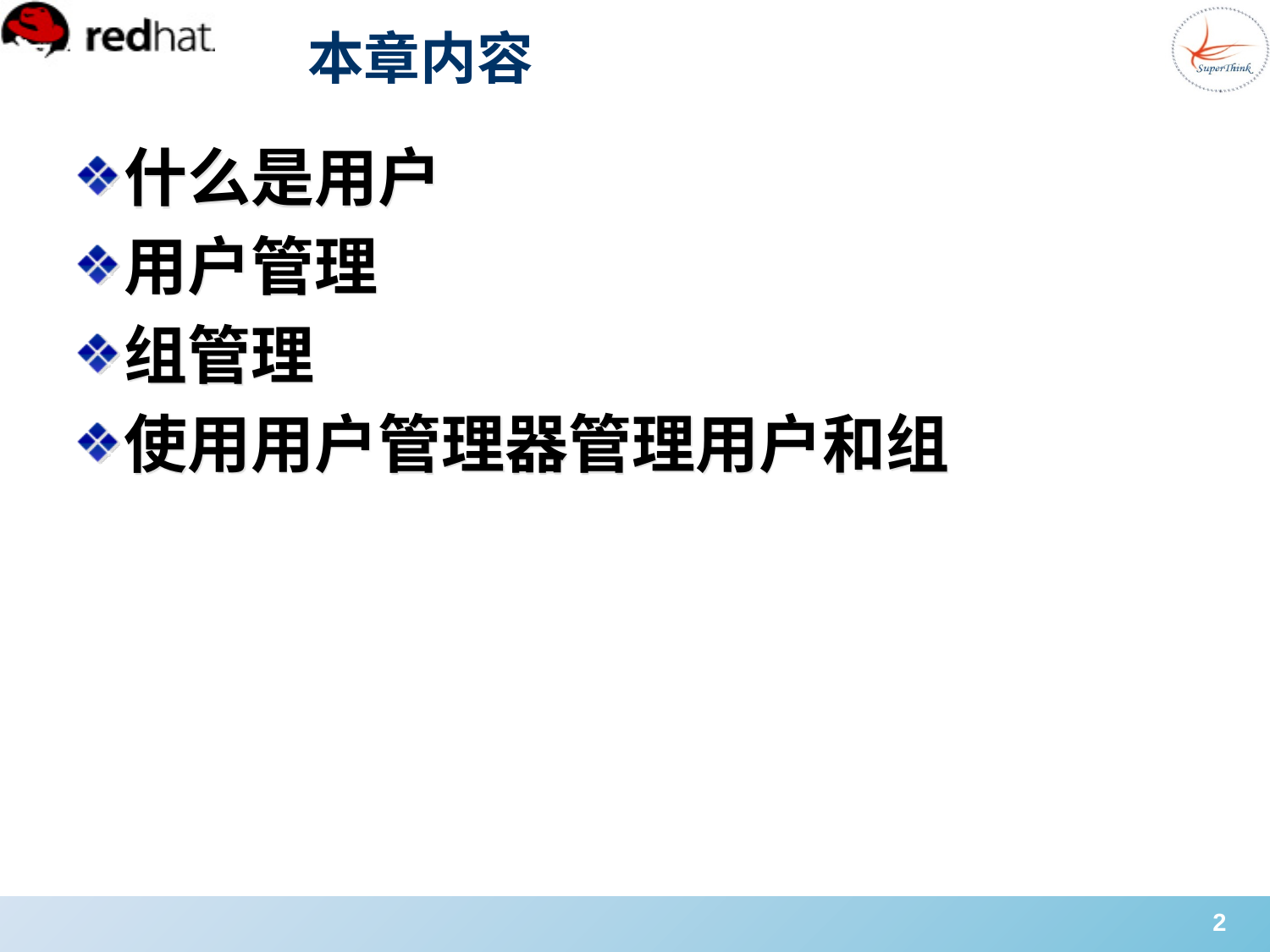

# 本章内容
什么是用户
用户管理
组管理
使用用户管理器管理用户和组
2